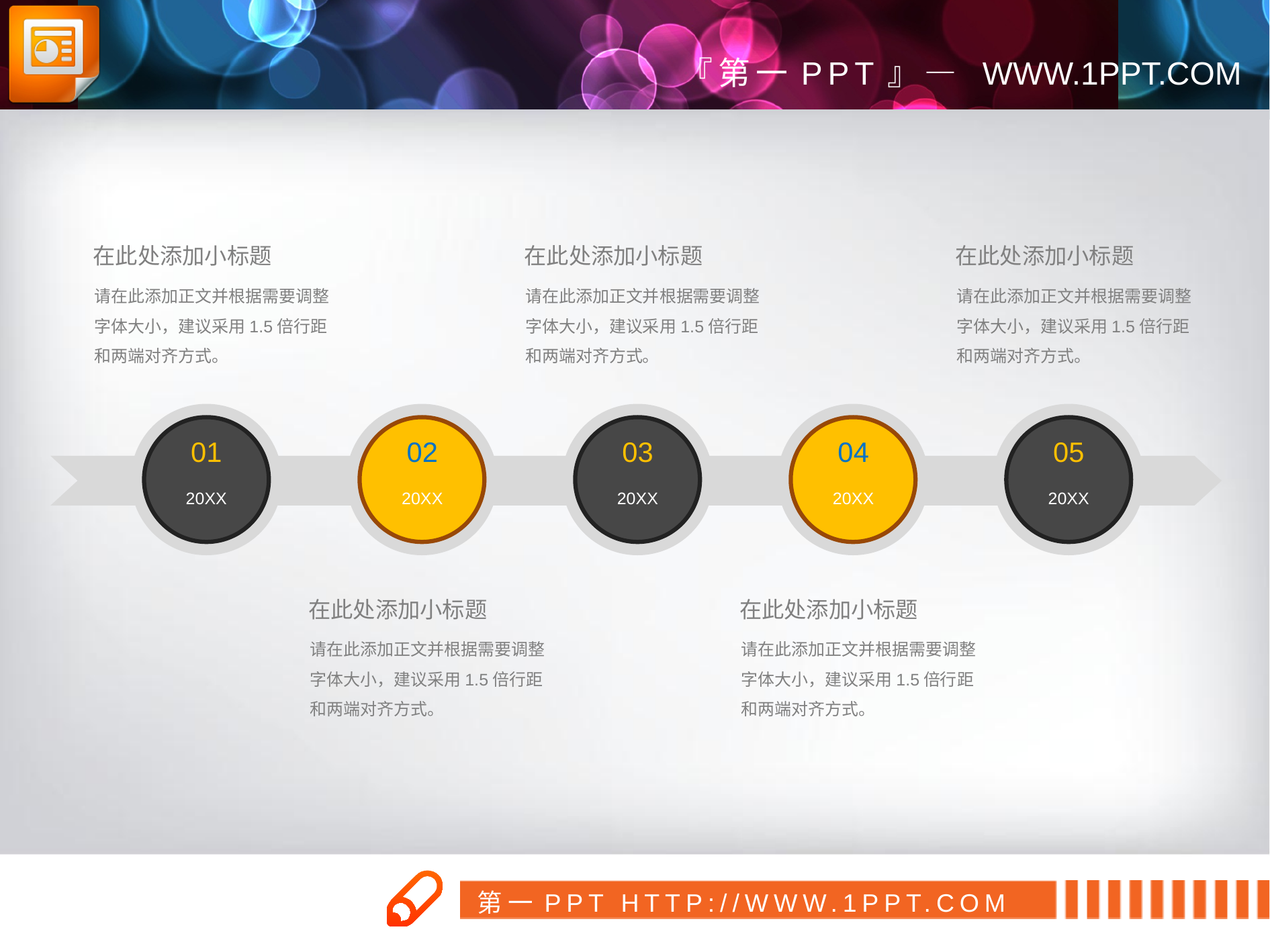

在此处添加小标题
请在此添加正文并根据需要调整字体大小，建议采用1.5倍行距和两端对齐方式。
在此处添加小标题
请在此添加正文并根据需要调整字体大小，建议采用1.5倍行距和两端对齐方式。
在此处添加小标题
请在此添加正文并根据需要调整字体大小，建议采用1.5倍行距和两端对齐方式。

01
20XX

02
20XX

03
20XX

04
20XX

05
20XX

在此处添加小标题
请在此添加正文并根据需要调整字体大小，建议采用1.5倍行距和两端对齐方式。
在此处添加小标题
请在此添加正文并根据需要调整字体大小，建议采用1.5倍行距和两端对齐方式。